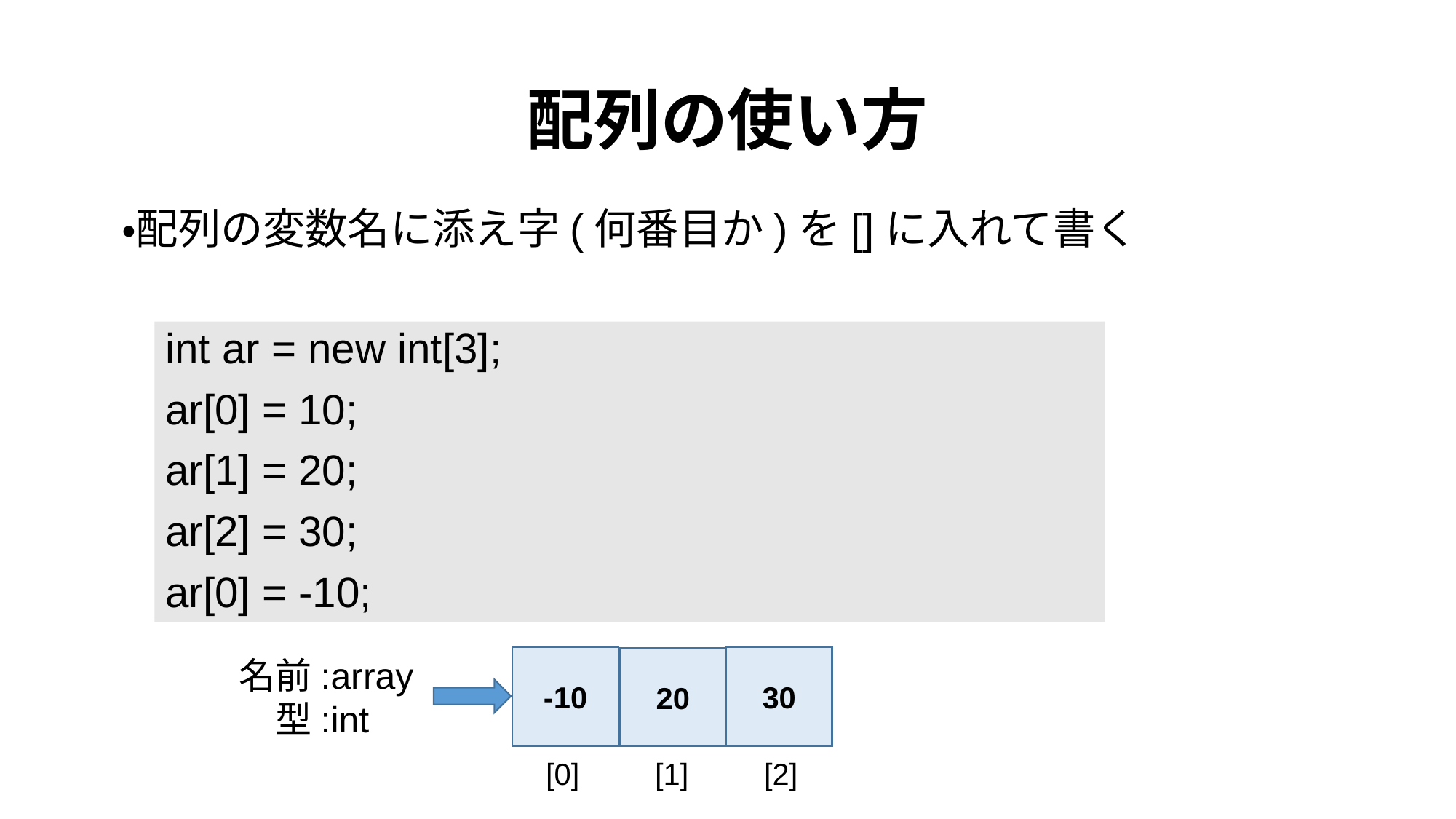

# 配列の使い方
・配列の変数名に添え字(何番目か)を[]に入れて書く

int ar = new int[3];
ar[0] = 10;
ar[1] = 20;
ar[2] = 30;
ar[0] = -10;
名前:array
　型:int
-10
30
20

[0]	[1]	[2]